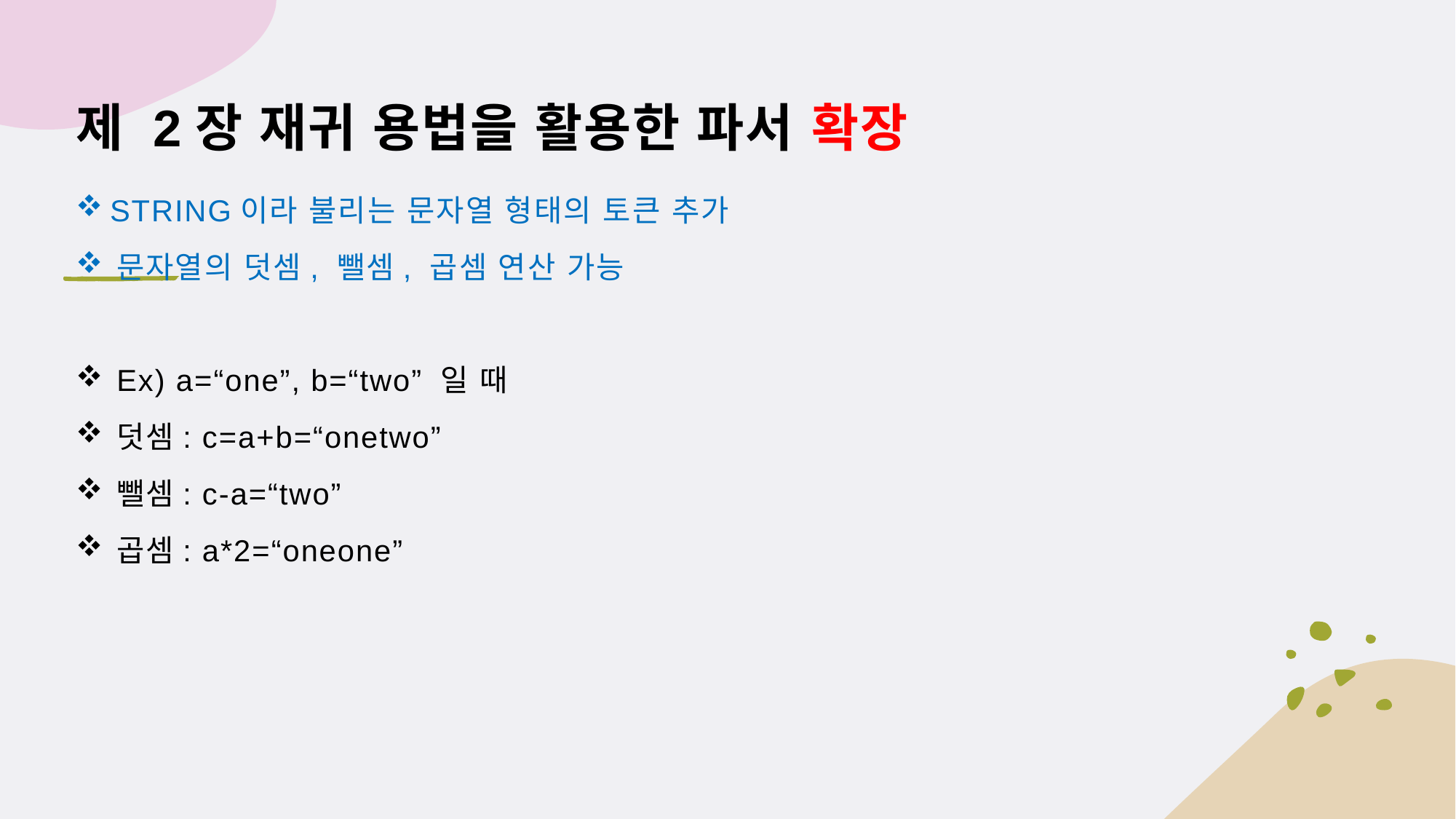

# 제 2장 재귀 용법을 활용한 파서 확장
STRING이라 불리는 문자열 형태의 토큰 추가
문자열의 덧셈, 뺄셈, 곱셈 연산 가능

Ex) a=“one”, b=“two” 일 때
덧셈: c=a+b=“onetwo”
뺄셈: c-a=“two”
곱셈: a*2=“oneone”